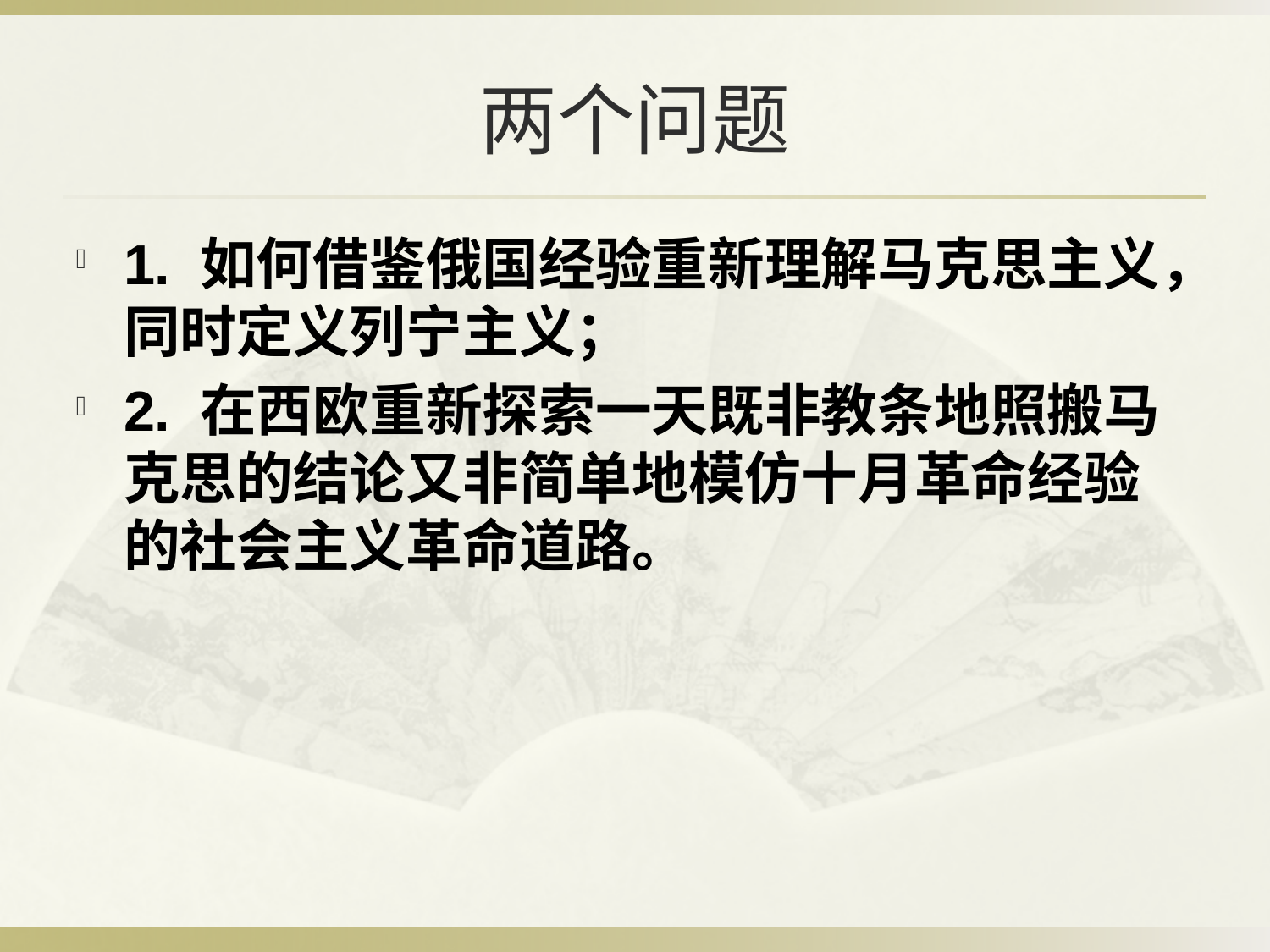

# 两个问题
1. 如何借鉴俄国经验重新理解马克思主义，同时定义列宁主义；
2. 在西欧重新探索一天既非教条地照搬马克思的结论又非简单地模仿十月革命经验的社会主义革命道路。